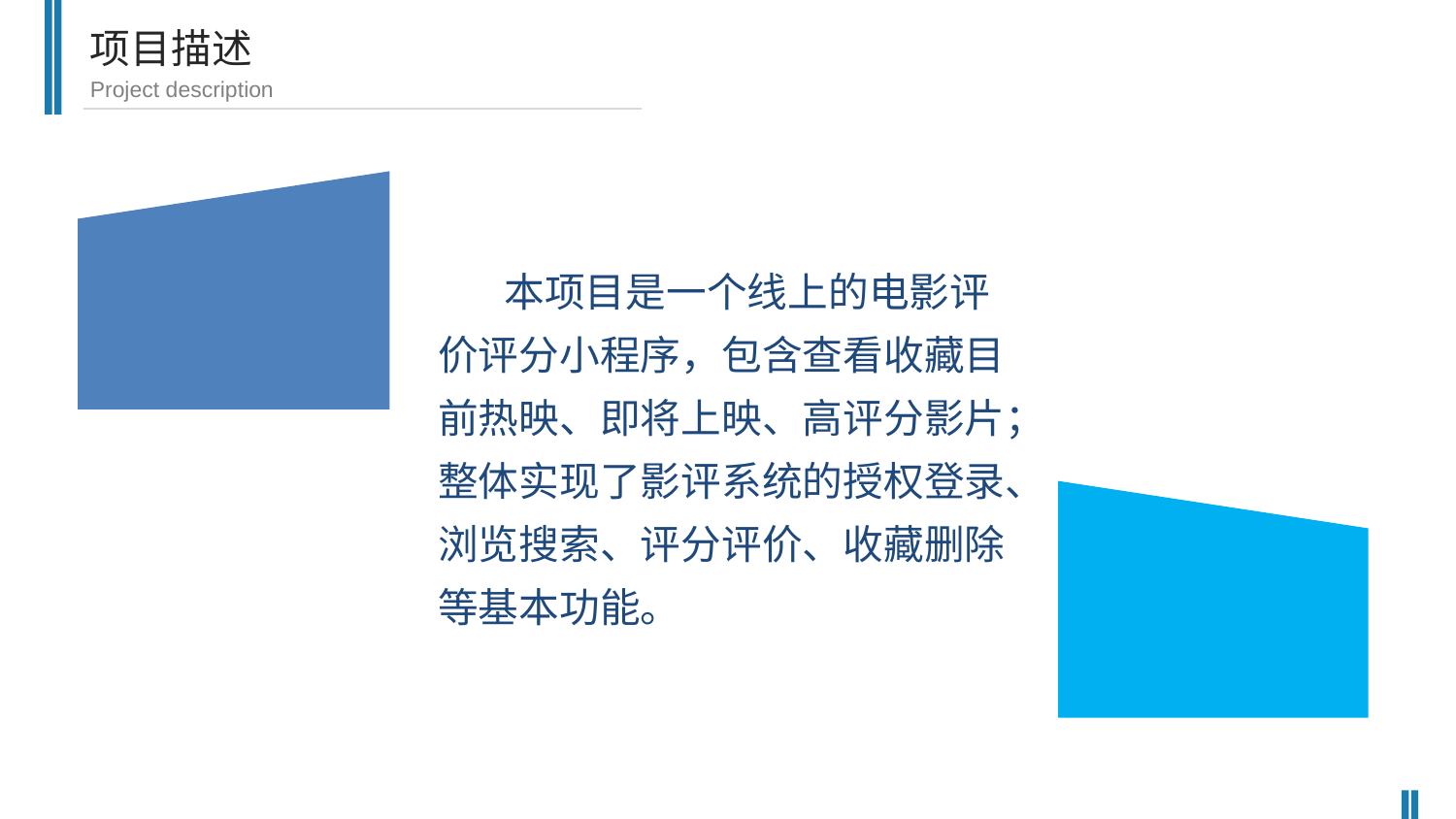

项目描述
Project description

       本项目是一个线上的电影评价评分小程序，包含查看收藏目前热映、即将上映、高评分影片；整体实现了影评系统的授权登录、浏览搜索、评分评价、收藏删除等基本功能。